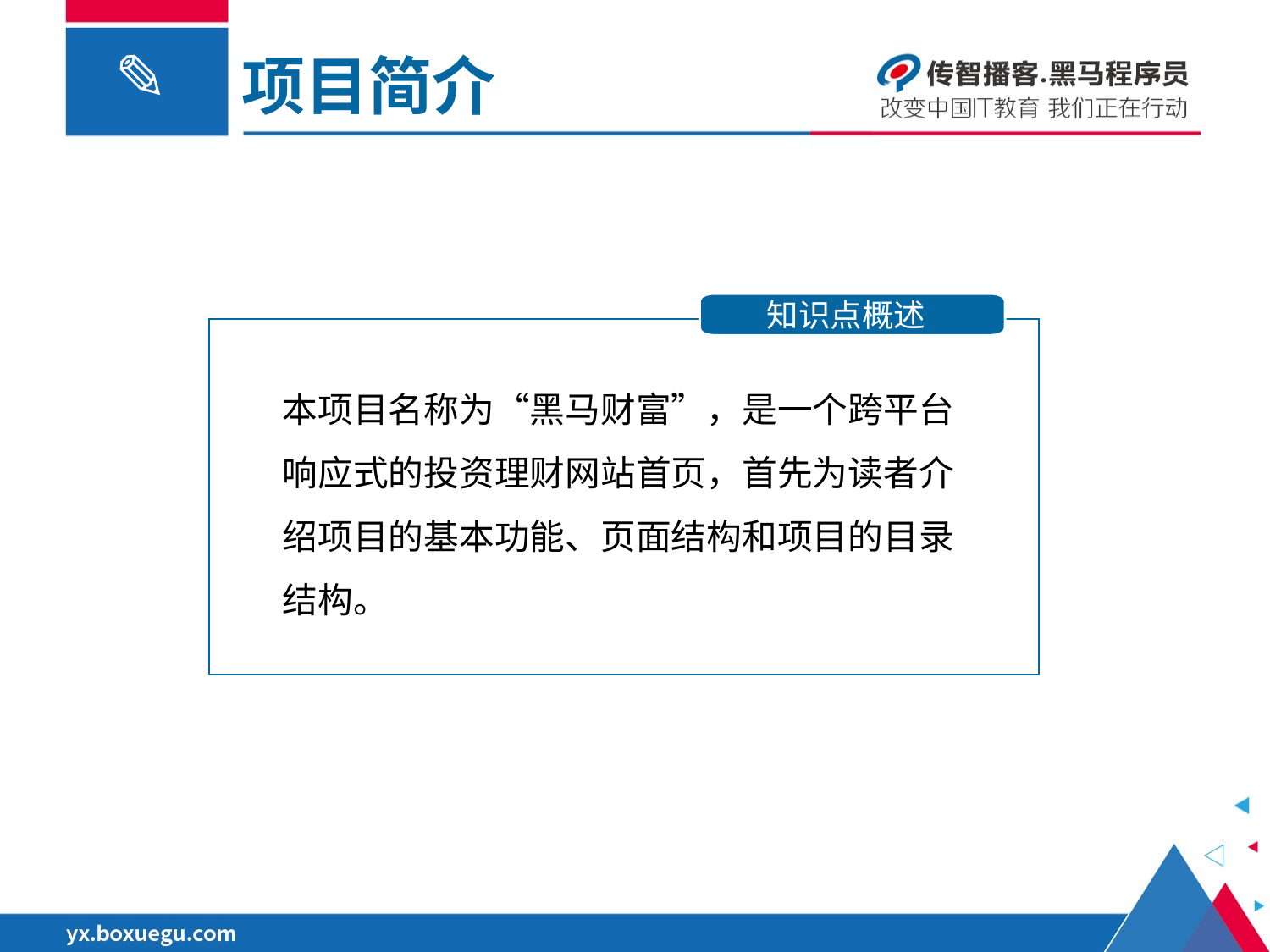

项目简介
知识点概述

本项目名称为“黑马财富”，是一个跨平台响应式的投资理财网站首页，首先为读者介绍项目的基本功能、页面结构和项目的目录结构。